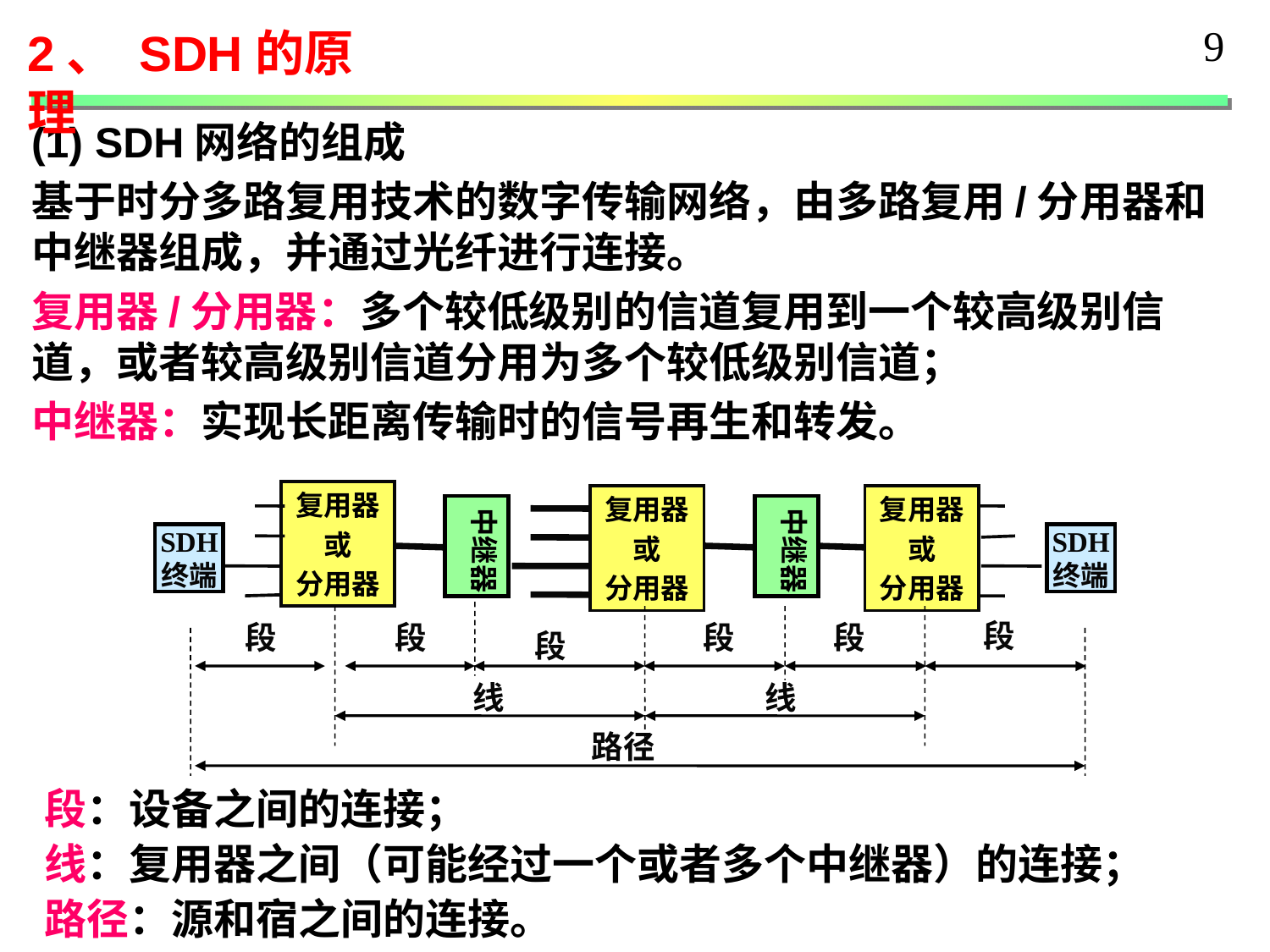

9
2、 SDH的原理

(1) SDH网络的组成
基于时分多路复用技术的数字传输网络，由多路复用/分用器和中继器组成，并通过光纤进行连接。
复用器/分用器：多个较低级别的信道复用到一个较高级别信道，或者较高级别信道分用为多个较低级别信道；
中继器：实现长距离传输时的信号再生和转发。
复用器
或
分用器
复用器
或
分用器
复用器
或
分用器
中继器
中继器

SDH
终端
SDH
终端

段
段
段
段
段
段

线
线

路径

段：设备之间的连接；
线：复用器之间（可能经过一个或者多个中继器）的连接；
路径：源和宿之间的连接。